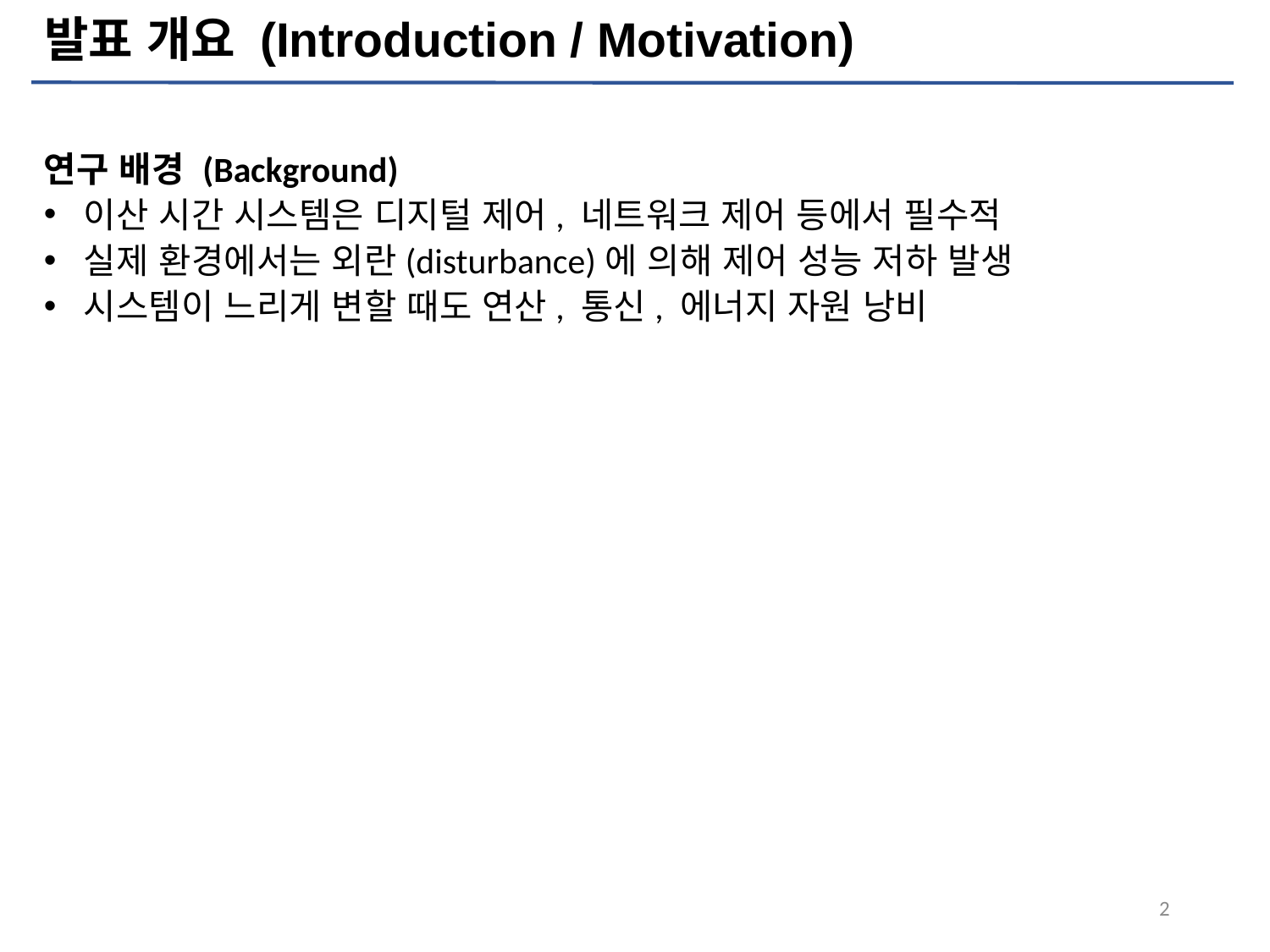

# 발표 개요 (Introduction / Motivation)

연구 배경 (Background)
이산 시간 시스템은 디지털 제어, 네트워크 제어 등에서 필수적
실제 환경에서는 외란(disturbance)에 의해 제어 성능 저하 발생
시스템이 느리게 변할 때도 연산, 통신, 에너지 자원 낭비

2